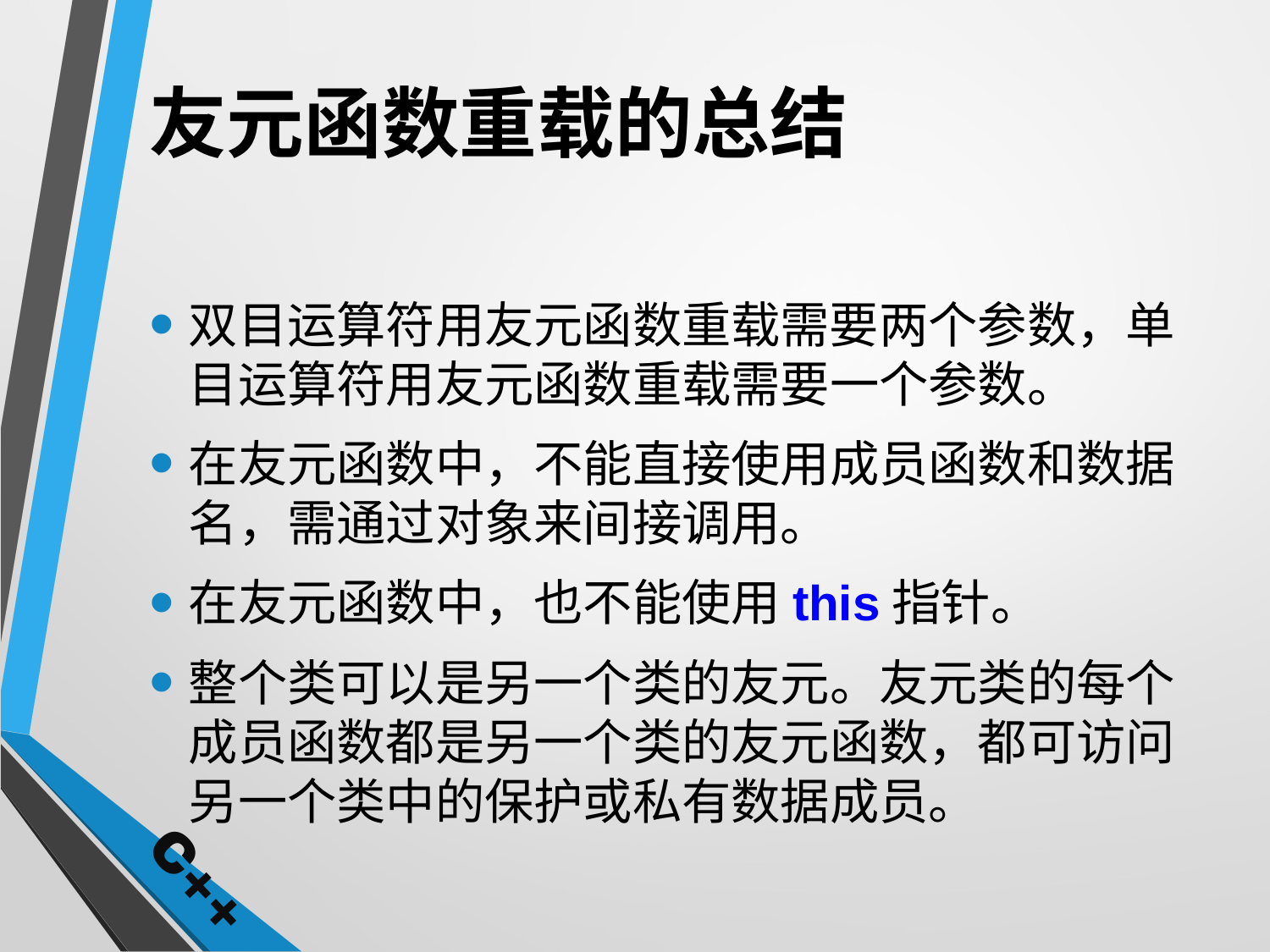

# 友元函数重载的总结
双目运算符用友元函数重载需要两个参数，单目运算符用友元函数重载需要一个参数。
在友元函数中，不能直接使用成员函数和数据名，需通过对象来间接调用。
在友元函数中，也不能使用this指针。
整个类可以是另一个类的友元。友元类的每个成员函数都是另一个类的友元函数，都可访问另一个类中的保护或私有数据成员。